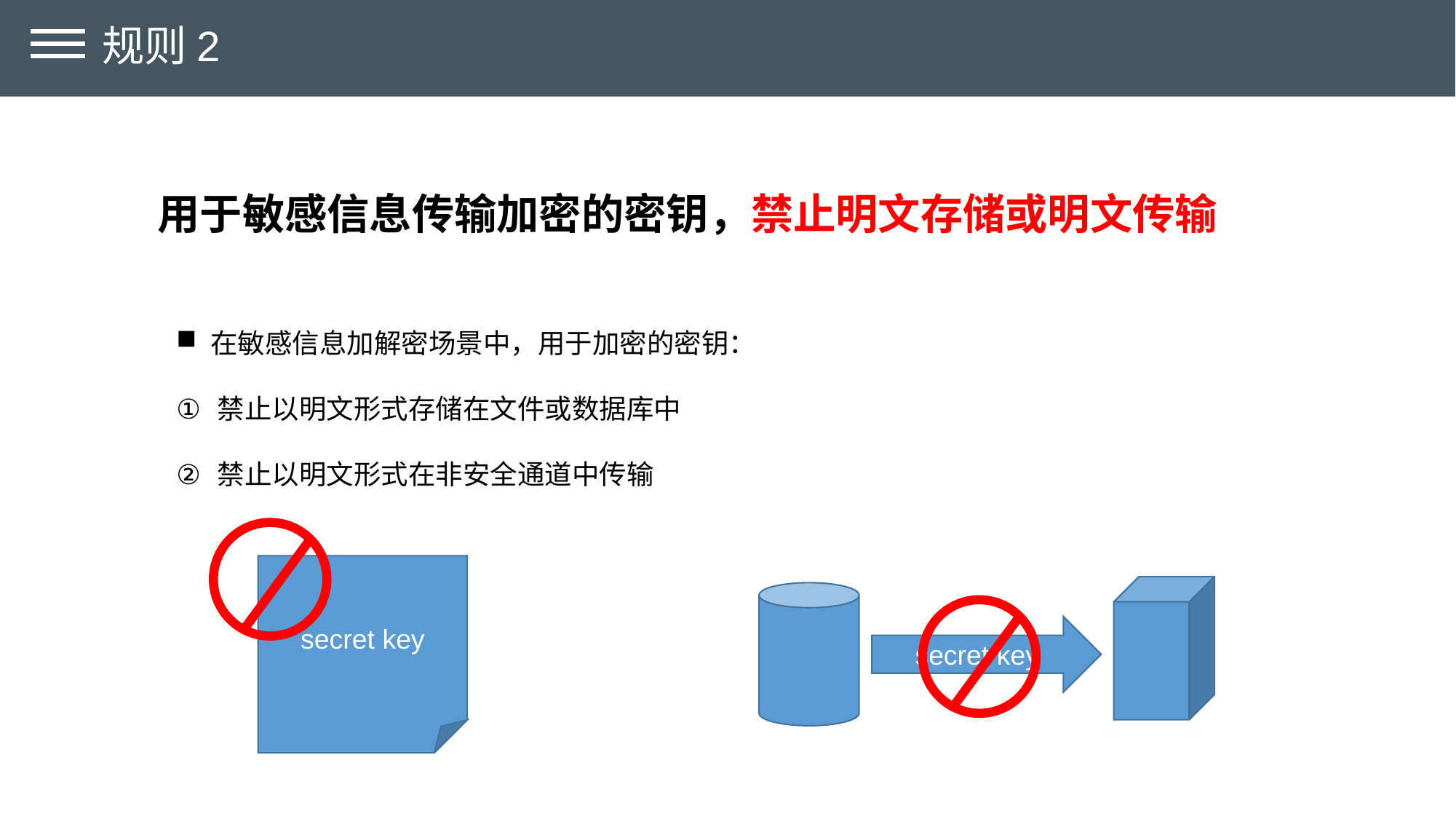

规则2
用于敏感信息传输加密的密钥，禁止明文存储或明文传输
在敏感信息加解密场景中，用于加密的密钥：
禁止以明文形式存储在文件或数据库中
禁止以明文形式在非安全通道中传输

secret key

secret key